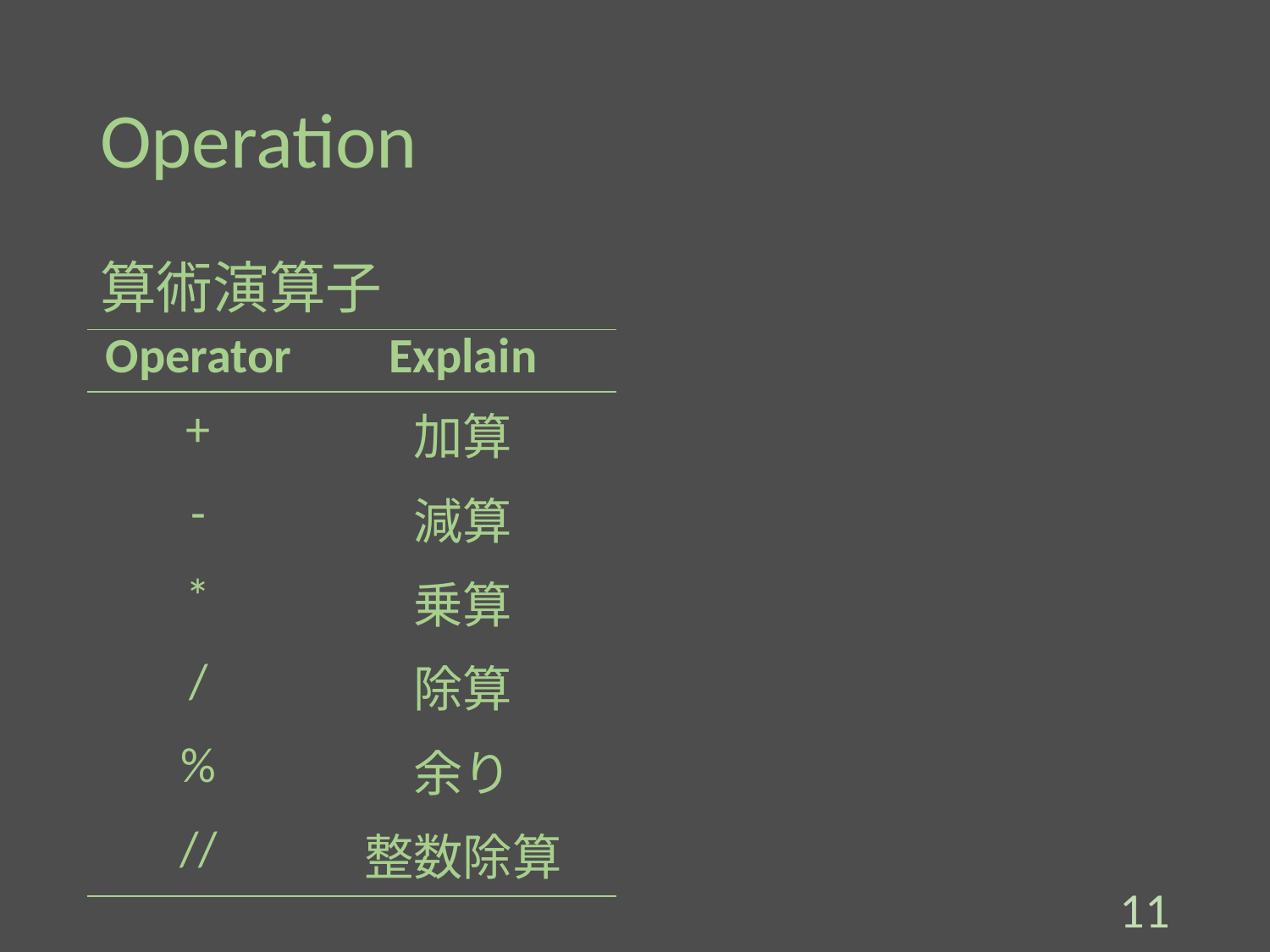

# Operation
算術演算子
| Operator | Explain |
| --- | --- |
| + | 加算 |
| - | 減算 |
| \* | 乗算 |
| / | 除算 |
| % | 余り |
| // | 整数除算 |
11